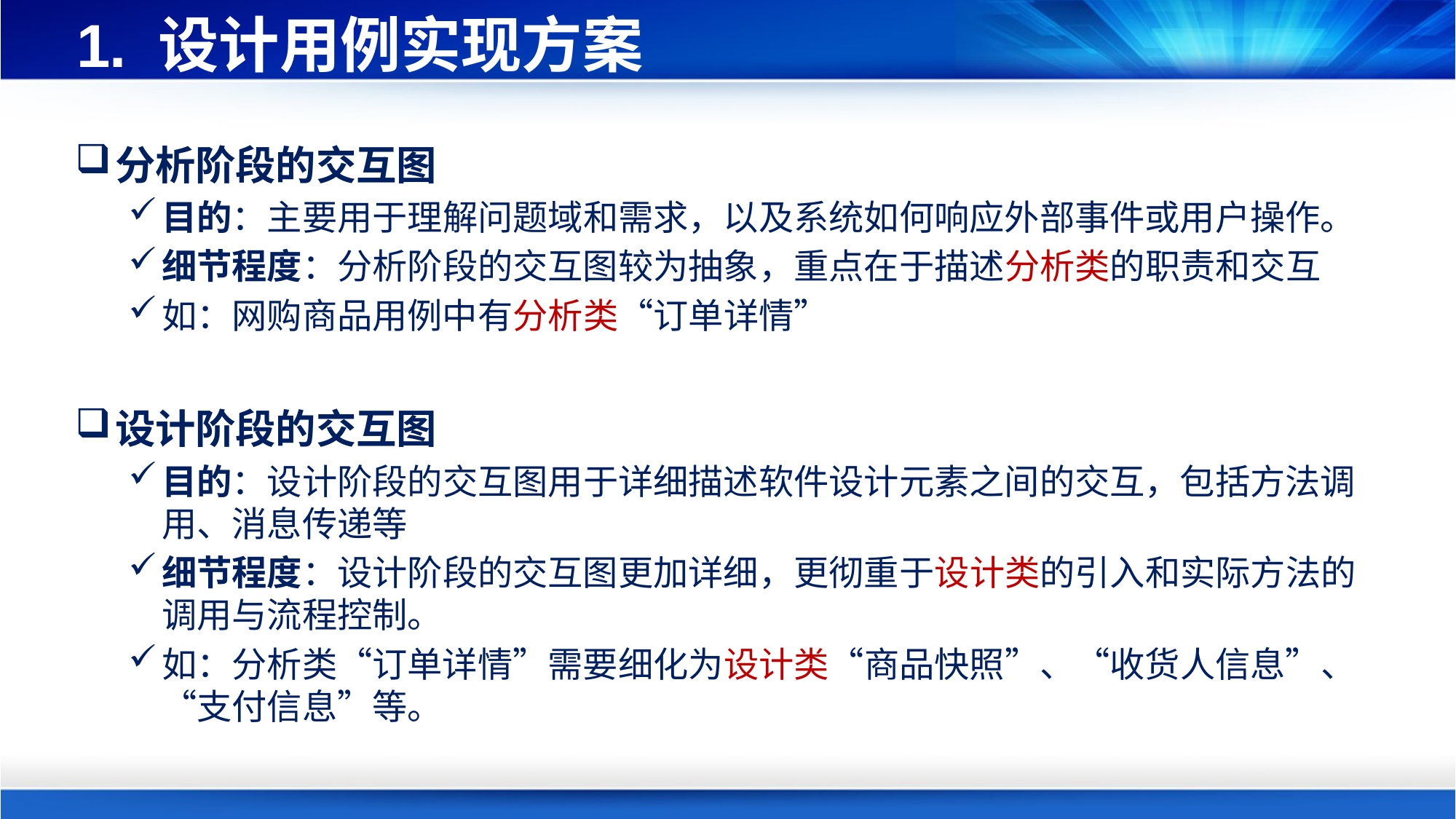

# 1. 设计用例实现方案
分析阶段的交互图
目的：主要用于理解问题域和需求，以及系统如何响应外部事件或用户操作。
细节程度：分析阶段的交互图较为抽象，重点在于描述分析类的职责和交互
如：网购商品用例中有分析类“订单详情”

设计阶段的交互图
目的：设计阶段的交互图用于详细描述软件设计元素之间的交互，包括方法调用、消息传递等
细节程度：设计阶段的交互图更加详细，更彻重于设计类的引入和实际方法的调用与流程控制。
如：分析类“订单详情”需要细化为设计类“商品快照”、“收货人信息”、“支付信息”等。